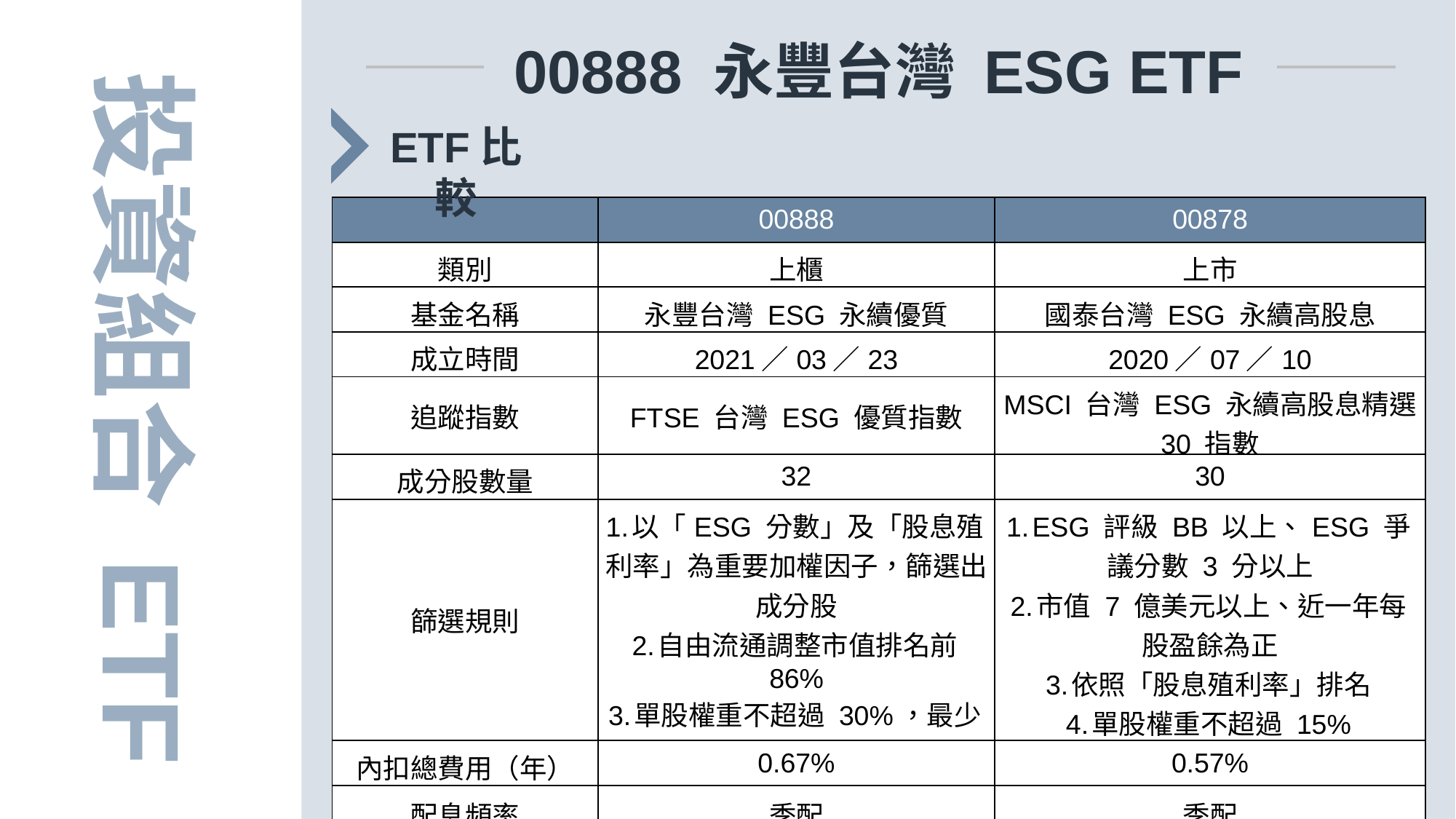

00888 永豐台灣 ESG ETF
投資組合 ETF
ETF比較

|  | 00888 | 00878 |
| --- | --- | --- |
| 類別 | 上櫃 | 上市 |
| 基金名稱 | 永豐台灣 ESG 永續優質 | 國泰台灣 ESG 永續高股息 |
| 成立時間 | 2021／03／23 | 2020／07／10 |
| 追蹤指數 | FTSE 台灣 ESG 優質指數 | MSCI 台灣 ESG 永續高股息精選 30 指數 |
| 成分股數量 | 32 | 30 |
| 篩選規則 | 以「ESG 分數」及「股息殖利率」為重要加權因子，篩選出成分股 自由流通調整市值排名前 86% 單股權重不超過 30%，最少不低於 0.02% | ESG 評級 BB 以上、ESG 爭議分數 3 分以上 市值 7 億美元以上、近一年每股盈餘為正 依照「股息殖利率」排名 單股權重不超過 15% |
| 內扣總費用（年） | 0.67% | 0.57% |
| 配息頻率 | 季配 | 季配 |